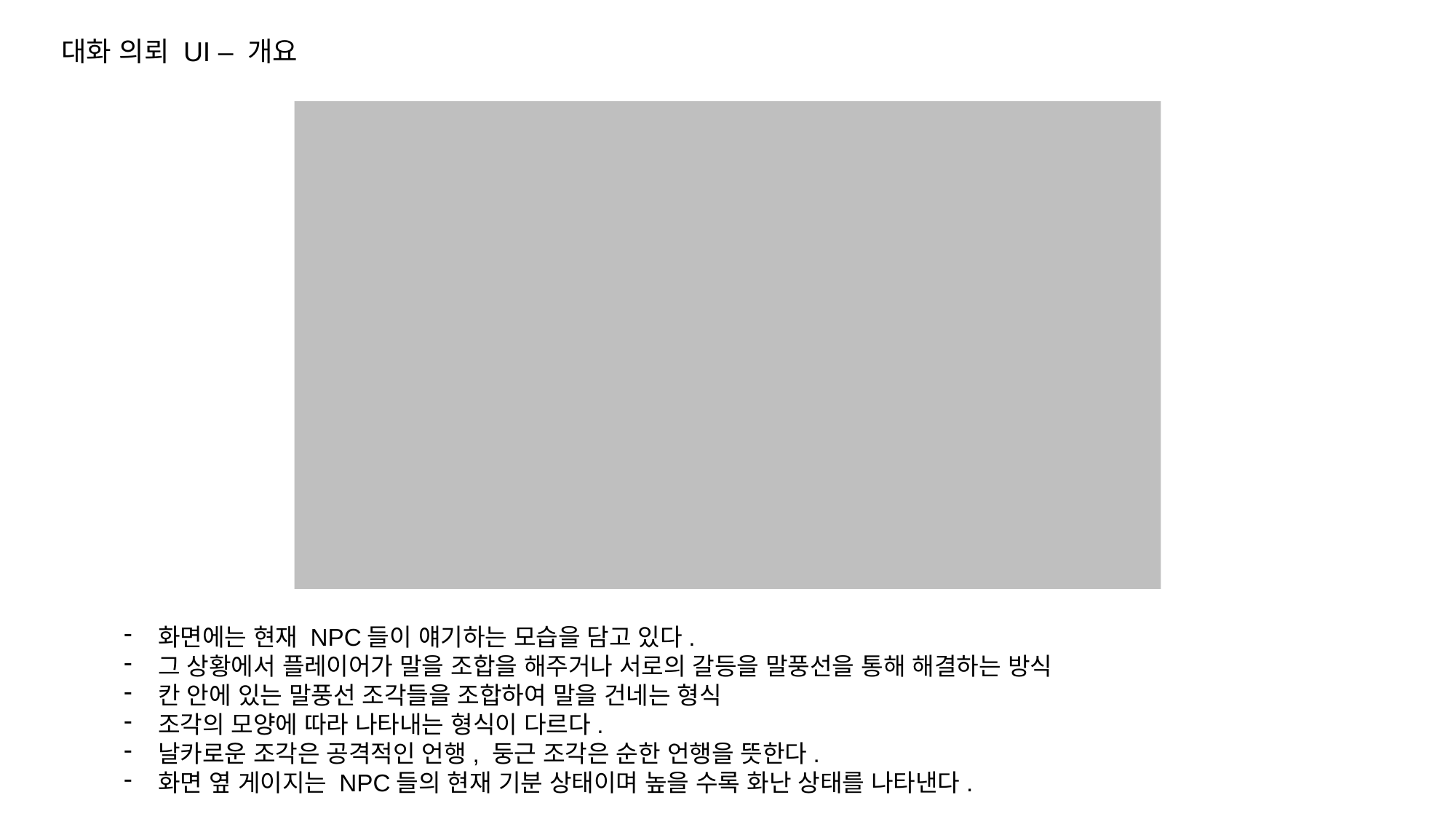

대화 의뢰 UI – 개요

화면에는 현재 NPC들이 얘기하는 모습을 담고 있다.
그 상황에서 플레이어가 말을 조합을 해주거나 서로의 갈등을 말풍선을 통해 해결하는 방식
칸 안에 있는 말풍선 조각들을 조합하여 말을 건네는 형식
조각의 모양에 따라 나타내는 형식이 다르다.
날카로운 조각은 공격적인 언행, 둥근 조각은 순한 언행을 뜻한다.
화면 옆 게이지는 NPC들의 현재 기분 상태이며 높을 수록 화난 상태를 나타낸다.